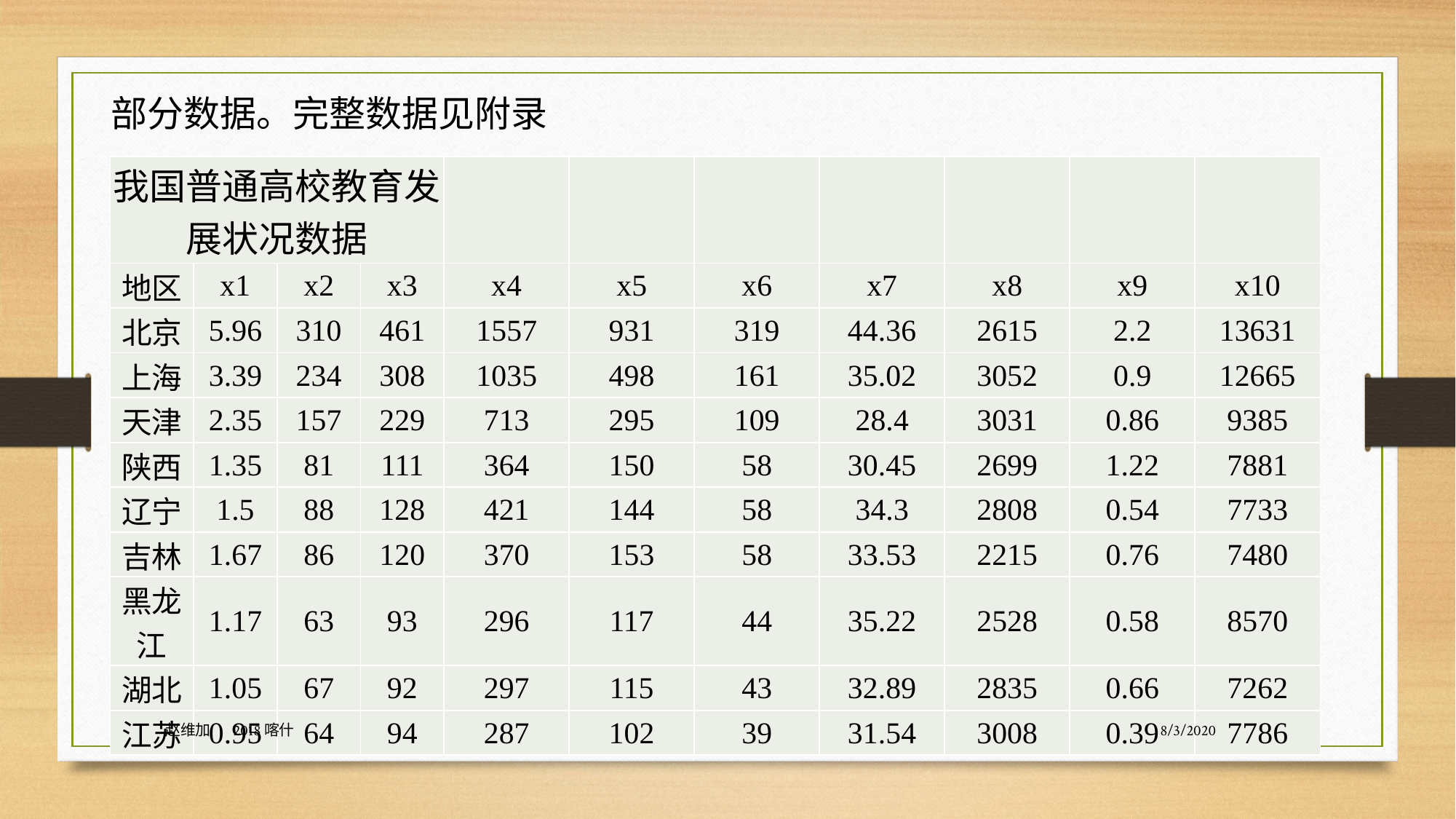

部分数据。完整数据见附录
| 我国普通高校教育发展状况数据 |  |  |  |  |  |  |  |  |  |  |
| --- | --- | --- | --- | --- | --- | --- | --- | --- | --- | --- |
| 地区 | x1 | x2 | x3 | x4 | x5 | x6 | x7 | x8 | x9 | x10 |
| 北京 | 5.96 | 310 | 461 | 1557 | 931 | 319 | 44.36 | 2615 | 2.2 | 13631 |
| 上海 | 3.39 | 234 | 308 | 1035 | 498 | 161 | 35.02 | 3052 | 0.9 | 12665 |
| 天津 | 2.35 | 157 | 229 | 713 | 295 | 109 | 28.4 | 3031 | 0.86 | 9385 |
| 陕西 | 1.35 | 81 | 111 | 364 | 150 | 58 | 30.45 | 2699 | 1.22 | 7881 |
| 辽宁 | 1.5 | 88 | 128 | 421 | 144 | 58 | 34.3 | 2808 | 0.54 | 7733 |
| 吉林 | 1.67 | 86 | 120 | 370 | 153 | 58 | 33.53 | 2215 | 0.76 | 7480 |
| 黑龙江 | 1.17 | 63 | 93 | 296 | 117 | 44 | 35.22 | 2528 | 0.58 | 8570 |
| 湖北 | 1.05 | 67 | 92 | 297 | 115 | 43 | 32.89 | 2835 | 0.66 | 7262 |
| 江苏 | 0.95 | 64 | 94 | 287 | 102 | 39 | 31.54 | 3008 | 0.39 | 7786 |
赵维加    2018喀什
8/3/2020